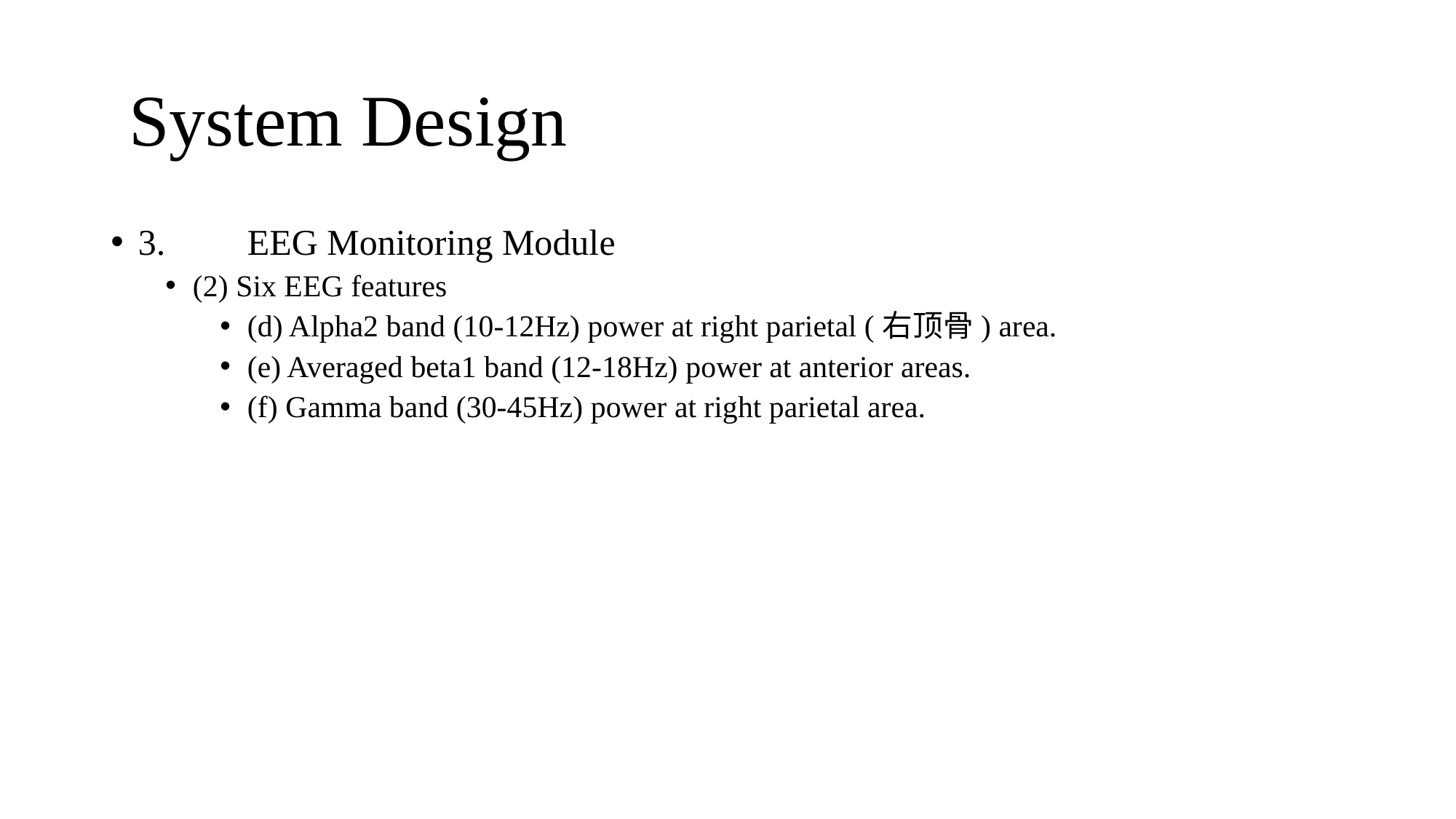

# System Design
3.	EEG Monitoring Module
(2) Six EEG features
(d) Alpha2 band (10-12Hz) power at right parietal (右顶骨) area.
(e) Averaged beta1 band (12-18Hz) power at anterior areas.
(f) Gamma band (30-45Hz) power at right parietal area.